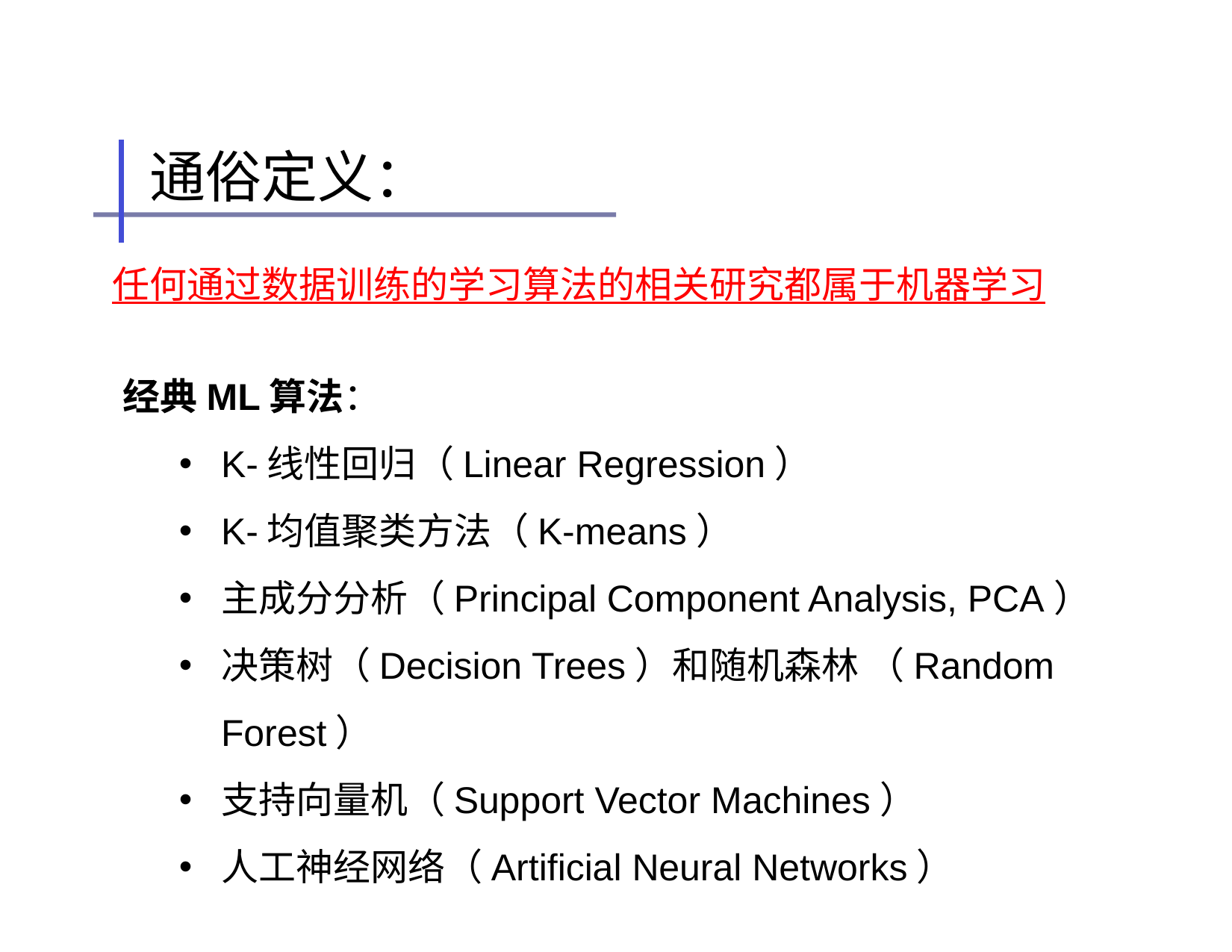

# 通俗定义：
任何通过数据训练的学习算法的相关研究都属于机器学习
经典ML算法：
K-线性回归（Linear Regression）
K-均值聚类方法（K-means）
主成分分析（Principal Component Analysis, PCA）
决策树（Decision Trees）和随机森林 （Random Forest）
支持向量机（Support Vector Machines）
人工神经网络（Artificial Neural Networks）